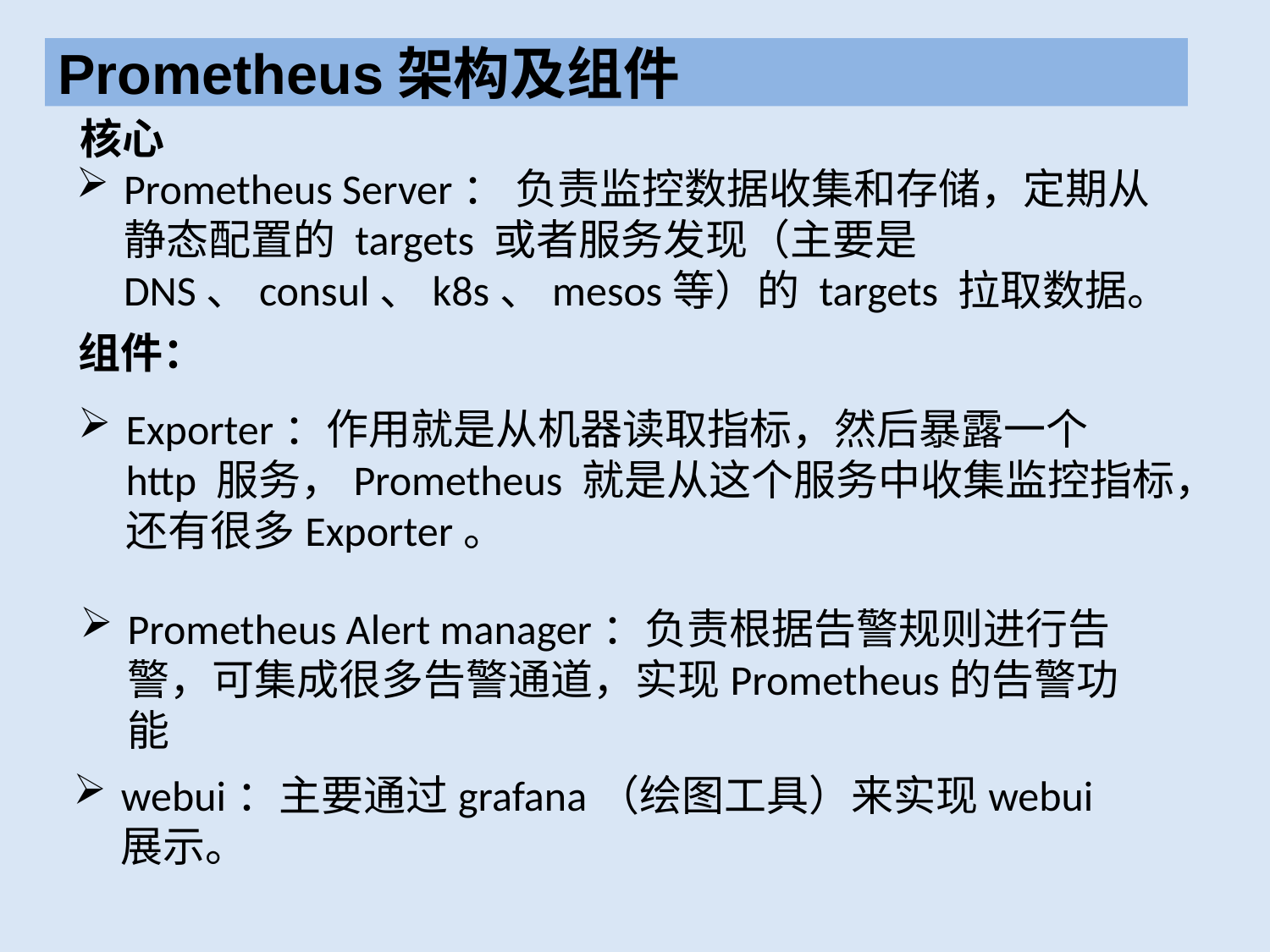

Prometheus架构及组件
核心
Prometheus Server： 负责监控数据收集和存储，定期从静态配置的 targets 或者服务发现（主要是DNS、consul、k8s、mesos等）的 targets 拉取数据。
组件：
Exporter：作用就是从机器读取指标，然后暴露一个 http 服务，Prometheus 就是从这个服务中收集监控指标，还有很多Exporter。
Prometheus Alert manager：负责根据告警规则进行告警，可集成很多告警通道，实现Prometheus的告警功能
webui：主要通过grafana（绘图工具）来实现webui展示。